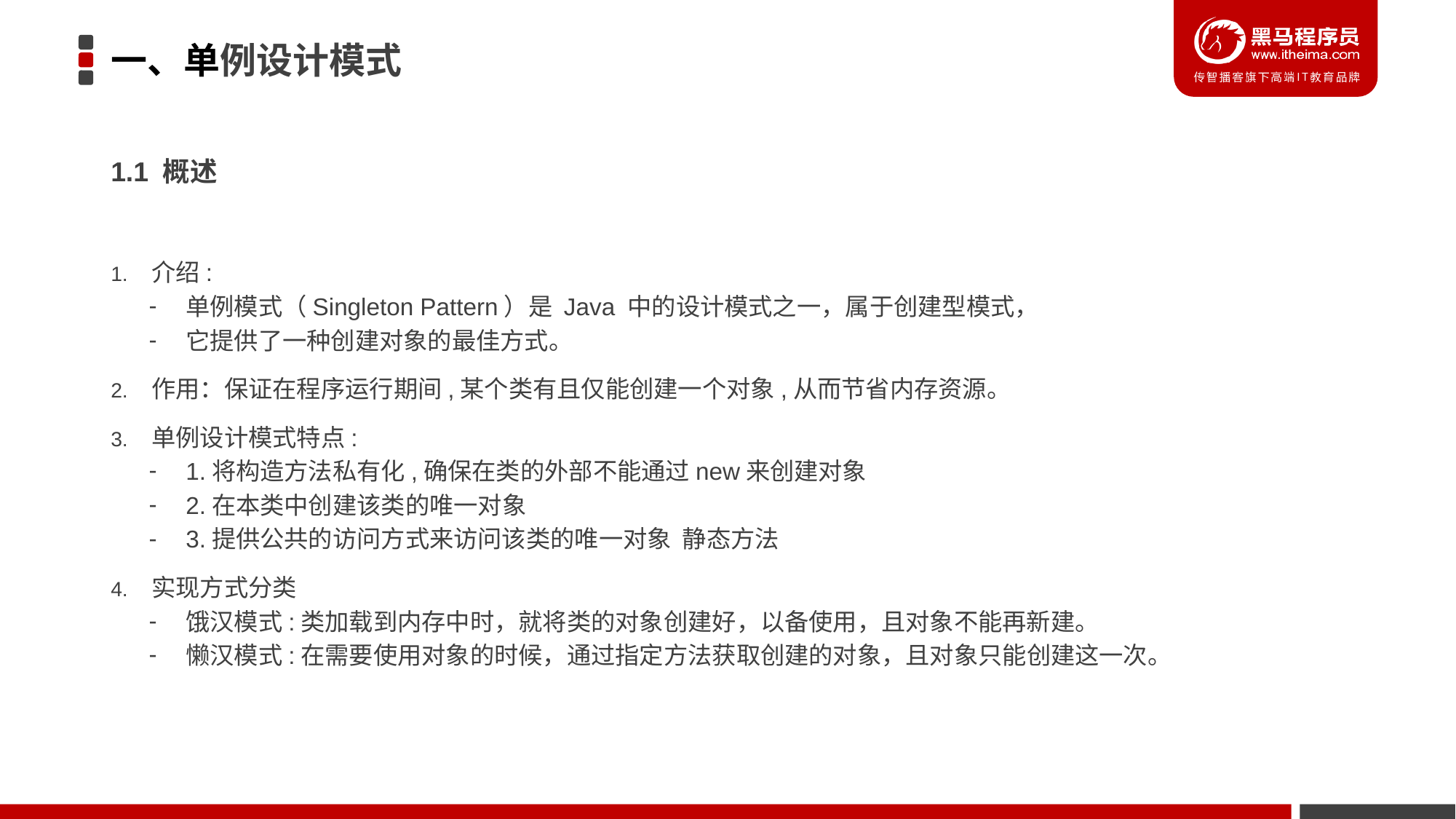

# 一、单例设计模式
1.1 概述
介绍:
单例模式（Singleton Pattern）是 Java 中的设计模式之一，属于创建型模式，
它提供了一种创建对象的最佳方式。
作用：保证在程序运行期间,某个类有且仅能创建一个对象,从而节省内存资源。
单例设计模式特点:
1.将构造方法私有化,确保在类的外部不能通过new来创建对象
2.在本类中创建该类的唯一对象
3.提供公共的访问方式来访问该类的唯一对象  静态方法
实现方式分类
饿汉模式:类加载到内存中时，就将类的对象创建好，以备使用，且对象不能再新建。
懒汉模式:在需要使用对象的时候，通过指定方法获取创建的对象，且对象只能创建这一次。